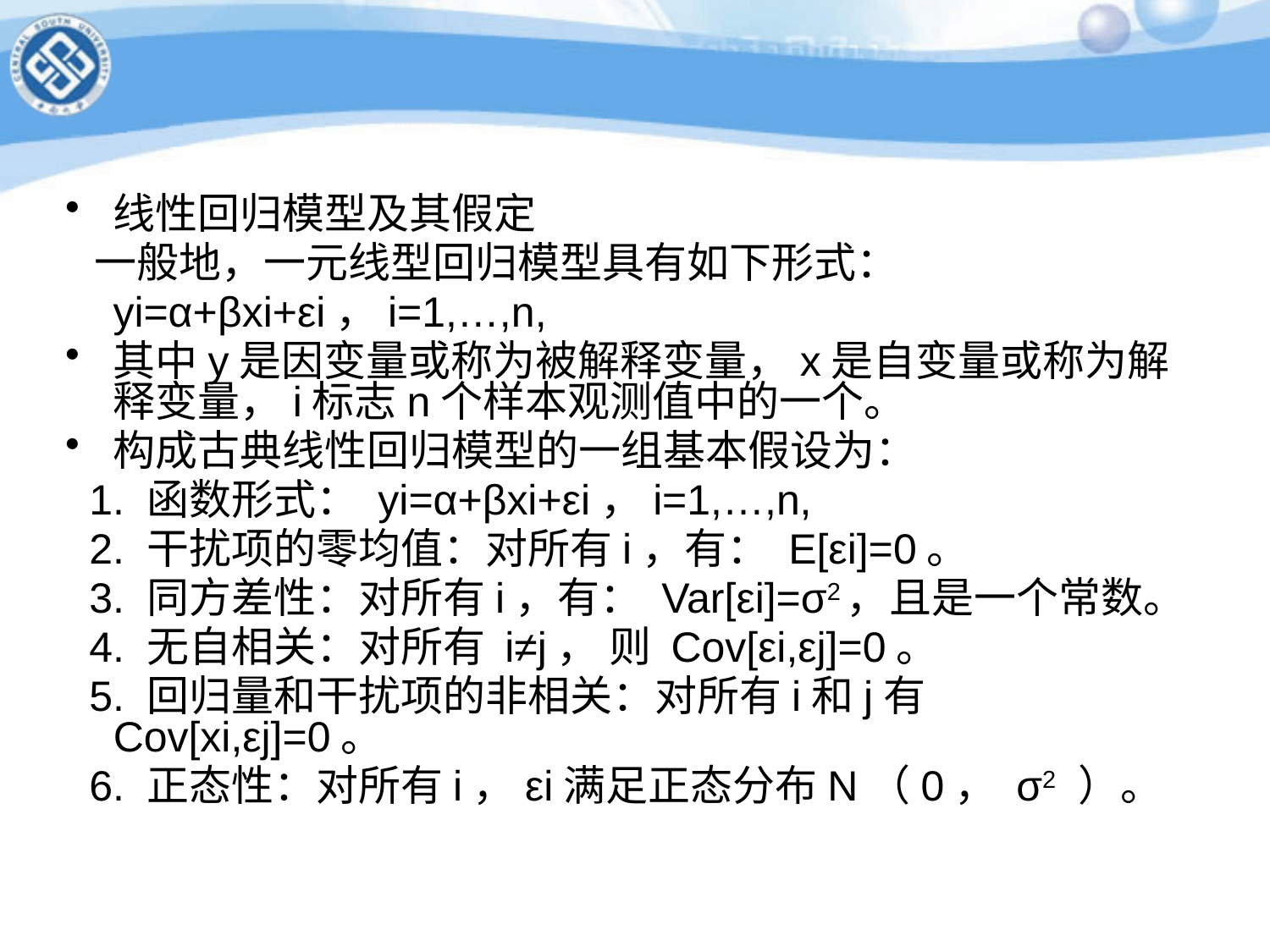

#
线性回归模型及其假定
  一般地，一元线型回归模型具有如下形式：
    yi=α+βxi+εi，i=1,…,n,
其中y是因变量或称为被解释变量，x是自变量或称为解释变量，i标志n个样本观测值中的一个。
构成古典线性回归模型的一组基本假设为：
  1. 函数形式： yi=α+βxi+εi，i=1,…,n,
  2. 干扰项的零均值：对所有i，有： E[εi]=0。
  3. 同方差性：对所有i，有： Var[εi]=σ2，且是一个常数。
  4. 无自相关：对所有 i≠j， 则 Cov[εi,εj]=0。
  5. 回归量和干扰项的非相关：对所有i和j有 Cov[xi,εj]=0。
  6. 正态性：对所有i，εi满足正态分布N（0， σ2 ）。